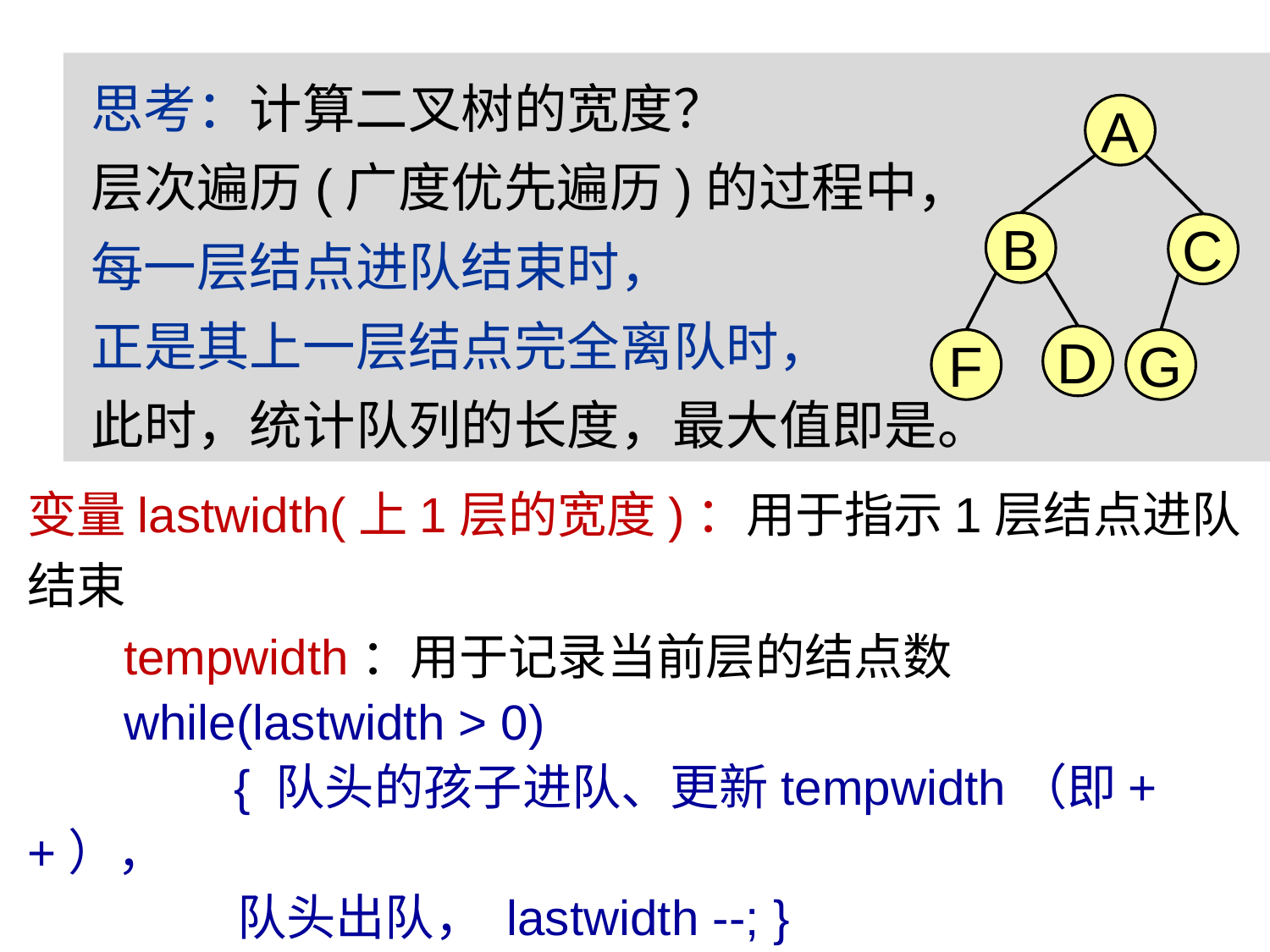

思考：计算二叉树的宽度？
层次遍历(广度优先遍历)的过程中，
每一层结点进队结束时，
正是其上一层结点完全离队时，
此时，统计队列的长度，最大值即是。
A
B
C
D
F
G
变量lastwidth(上1层的宽度)：用于指示1层结点进队结束
       tempwidth：用于记录当前层的结点数
       while(lastwidth > 0)
               { 队头的孩子进队、更新tempwidth（即++），
                  队头出队， lastwidth --; }
       lastwidth=tempwidth; tempwidth=0;  //更新一层
       if(result_width < lastwidth)   result_width=lastwidth;